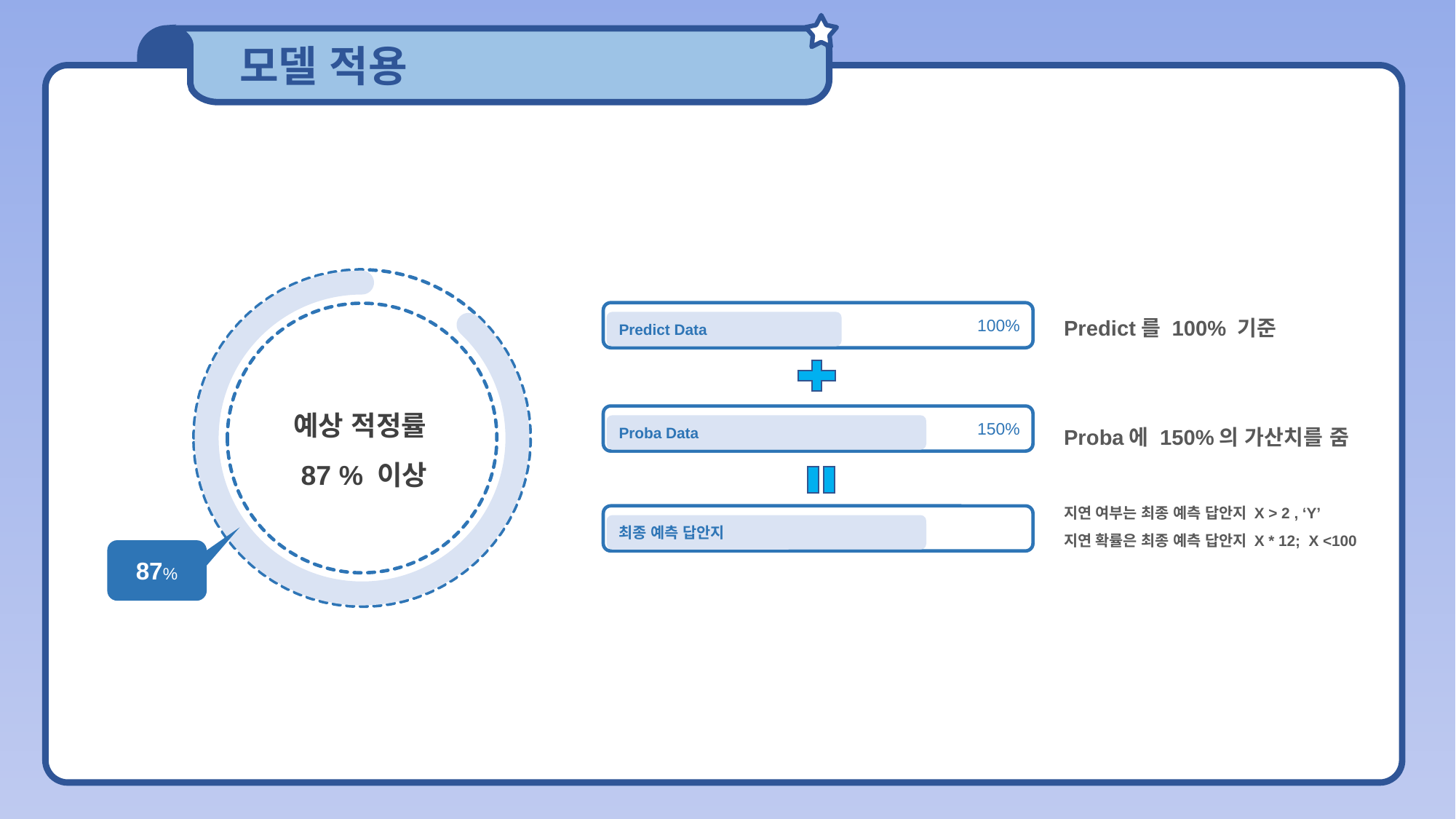

모델 적용

Predict를 100% 기준
100%
Predict Data

예상 적정률
 87 % 이상
150%
Proba에 150%의 가산치를 줌
Proba Data

지연 여부는 최종 예측 답안지 X > 2 , ‘Y’
지연 확률은 최종 예측 답안지 X * 12;  X <100

최종 예측 답안지
87%